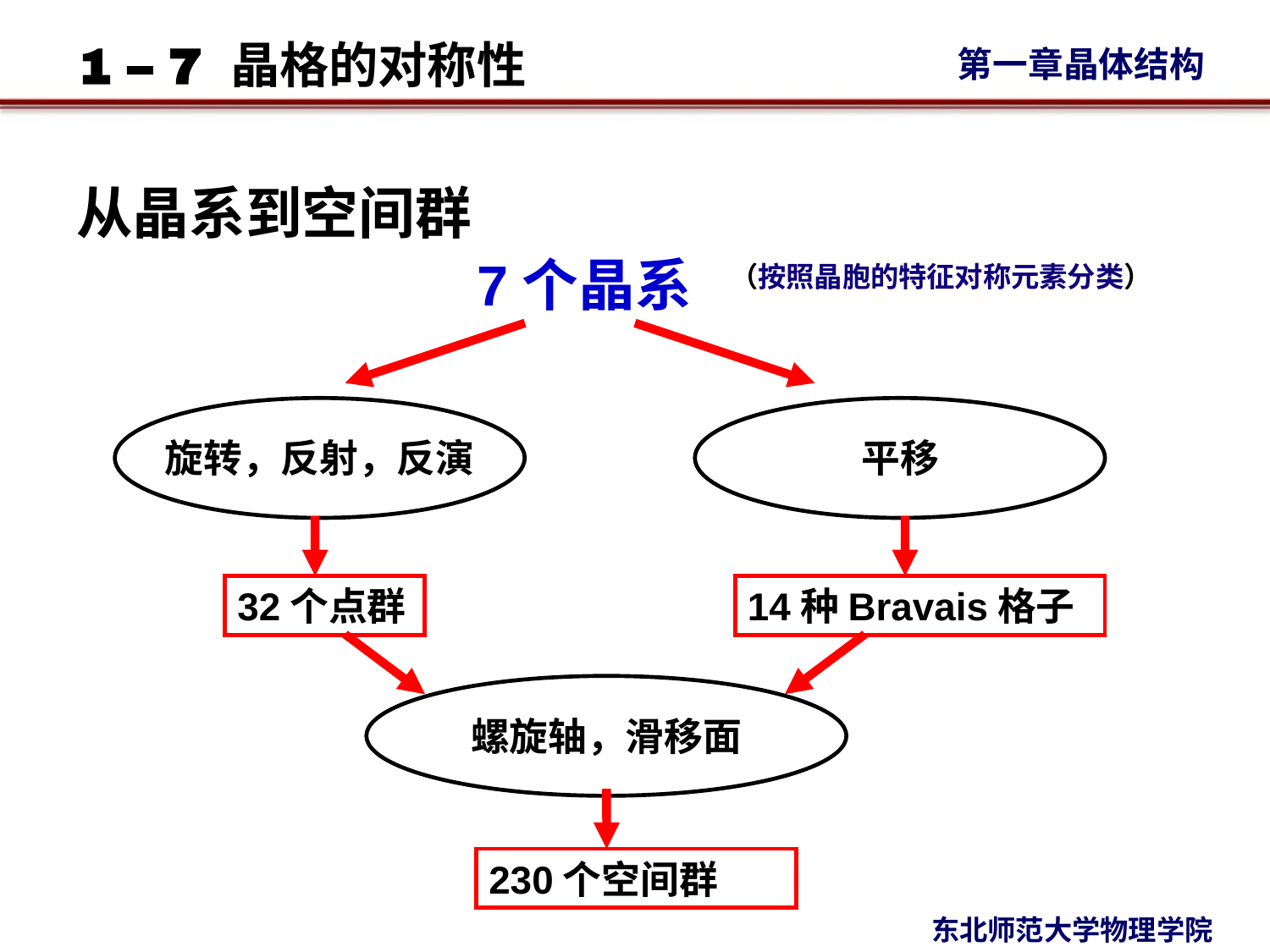

# 从晶系到空间群
7个晶系
（按照晶胞的特征对称元素分类）

旋转，反射，反演
平移

32个点群
14种Bravais格子

螺旋轴，滑移面

230个空间群